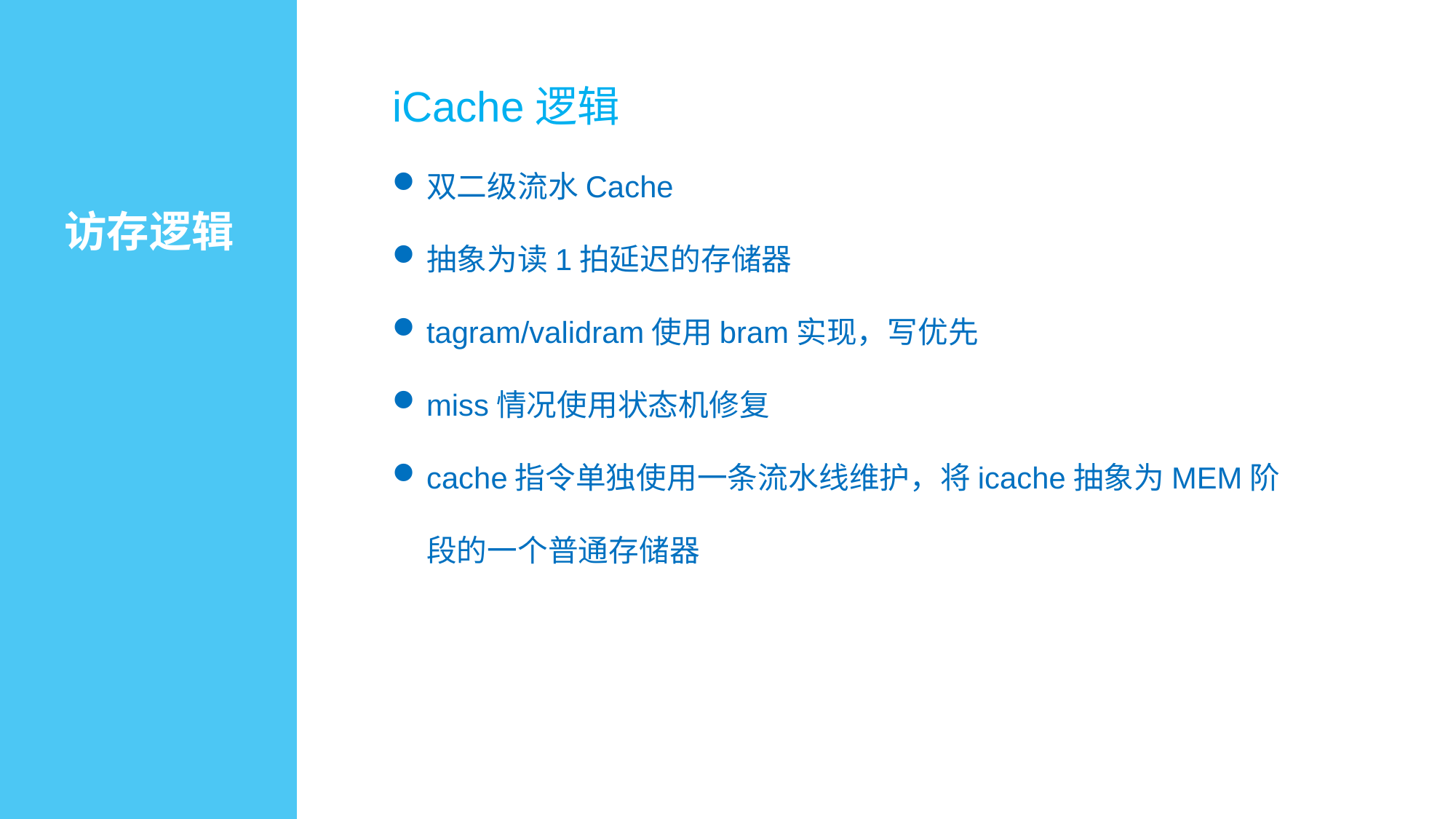

iCache逻辑
双二级流水Cache
抽象为读1拍延迟的存储器
tagram/validram使用bram实现，写优先
miss情况使用状态机修复
cache指令单独使用一条流水线维护，将icache抽象为MEM阶段的一个普通存储器
访存逻辑